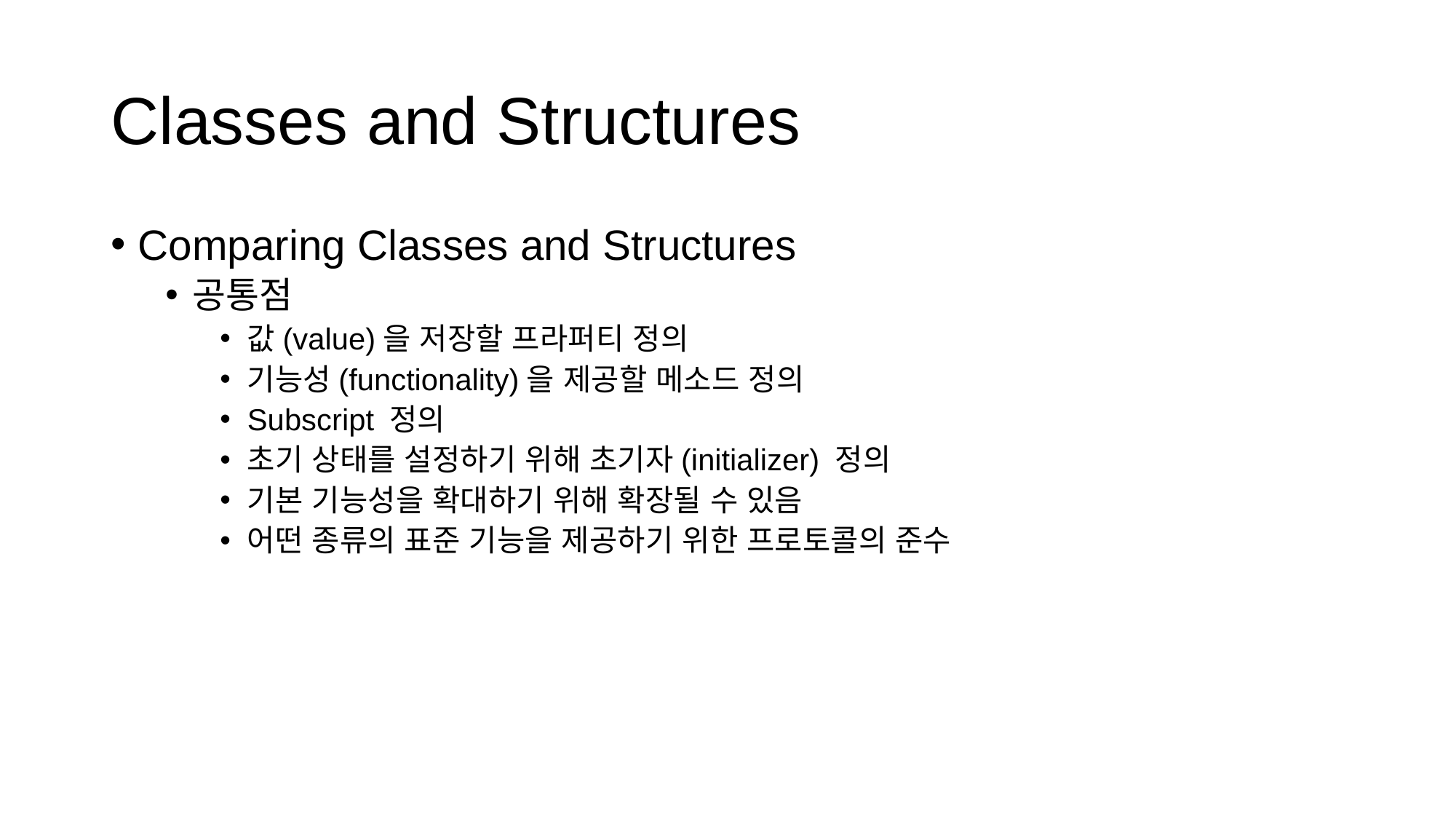

# Classes and Structures
Comparing Classes and Structures
공통점
값(value)을 저장할 프라퍼티 정의
기능성(functionality)을 제공할 메소드 정의
Subscript 정의
초기 상태를 설정하기 위해 초기자(initializer) 정의
기본 기능성을 확대하기 위해 확장될 수 있음
어떤 종류의 표준 기능을 제공하기 위한 프로토콜의 준수